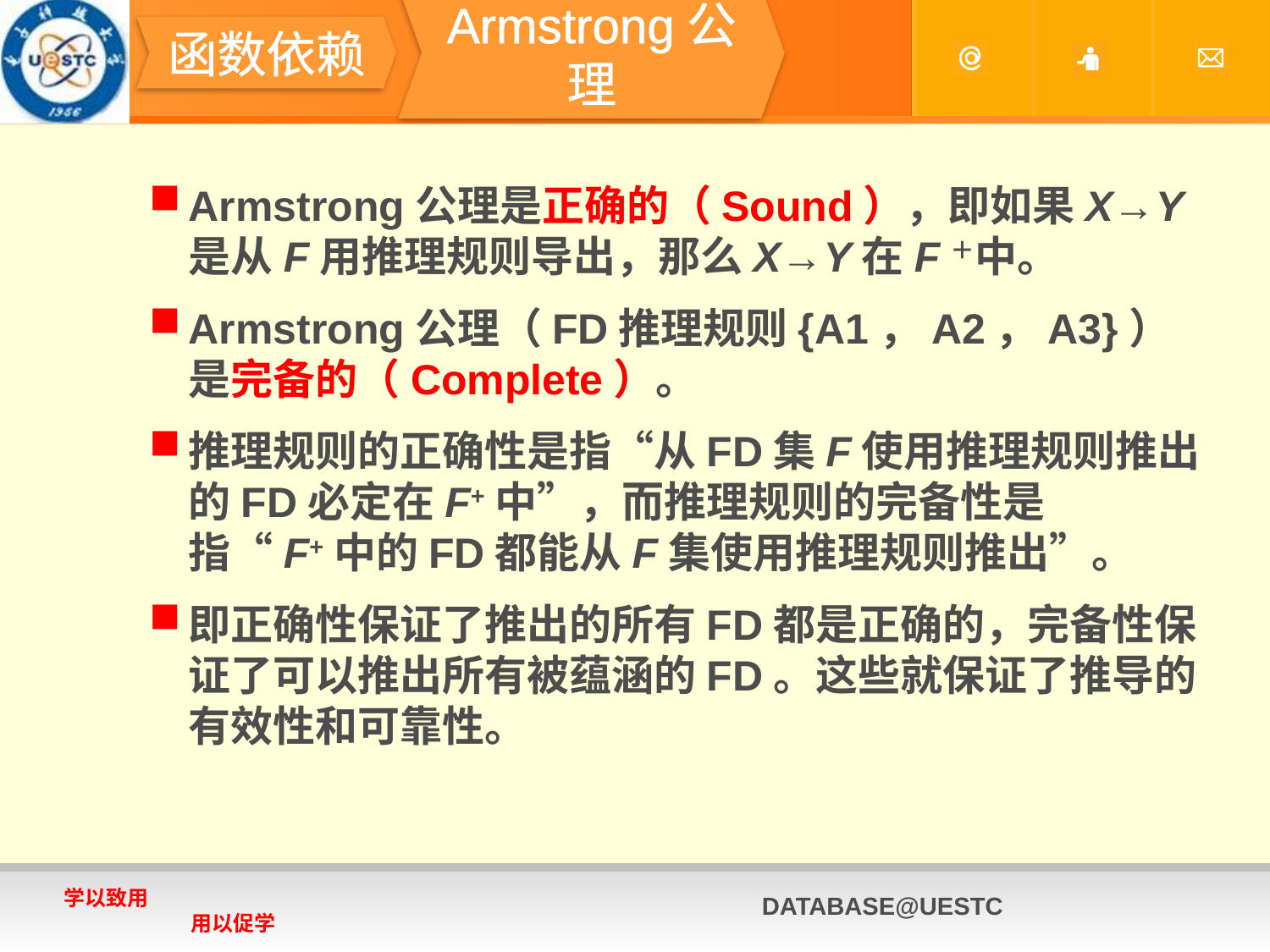

#
函数依赖
Armstrong公理
Armstrong公理是正确的（Sound），即如果X→Y是从F用推理规则导出，那么X→Y在F＋中。
Armstrong公理（FD推理规则{A1，A2，A3}）是完备的（Complete）。
推理规则的正确性是指“从FD集F使用推理规则推出的FD必定在F+中”，而推理规则的完备性是指“F+中的FD都能从F集使用推理规则推出”。
即正确性保证了推出的所有FD都是正确的，完备性保证了可以推出所有被蕴涵的FD。这些就保证了推导的有效性和可靠性。